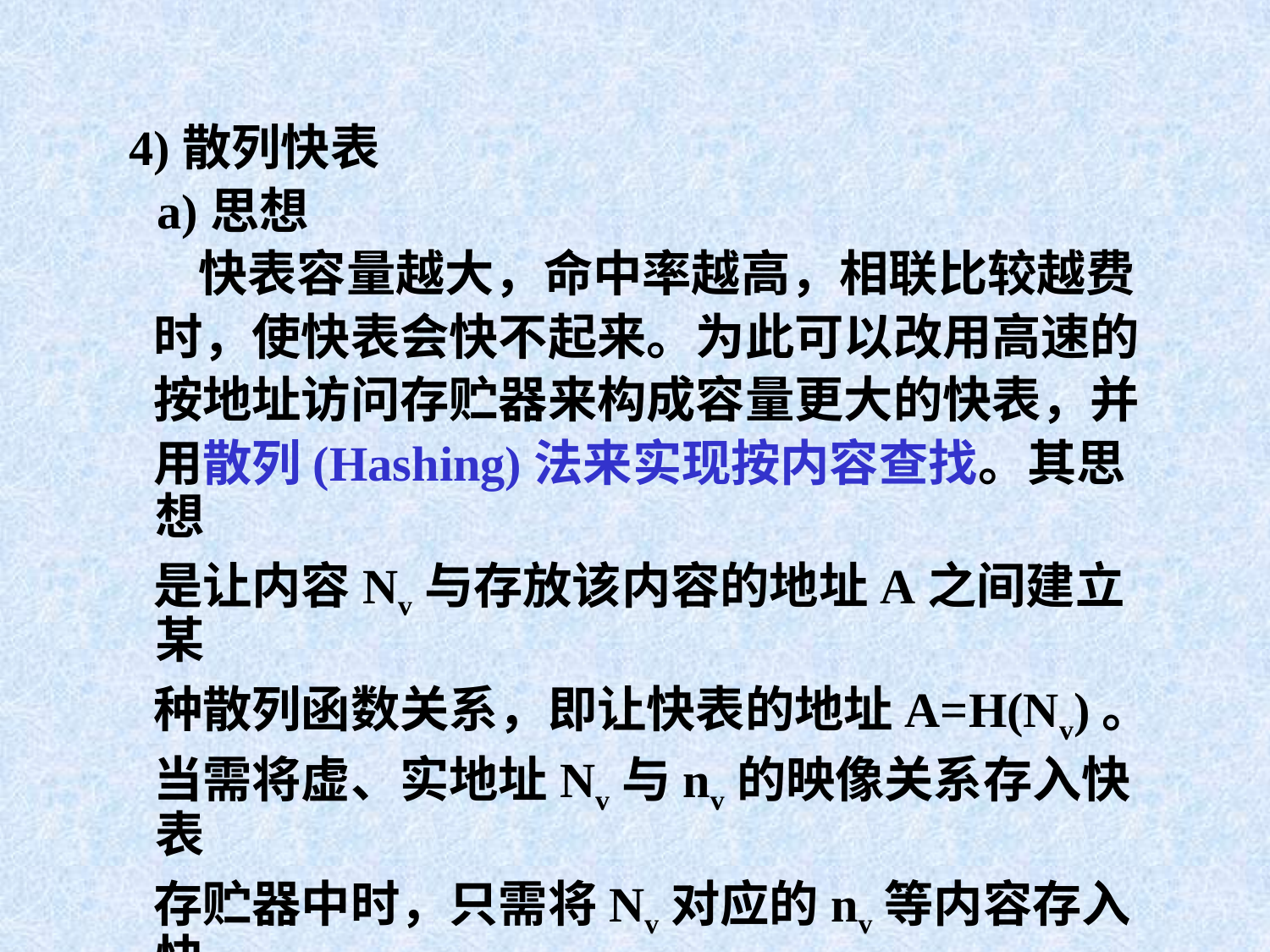

4)散列快表
    a)思想
       快表容量越大，命中率越高，相联比较越费
   时，使快表会快不起来。为此可以改用高速的
   按地址访问存贮器来构成容量更大的快表，并
   用散列(Hashing)法来实现按内容查找。其思想
   是让内容Nv与存放该内容的地址A之间建立某
   种散列函数关系，即让快表的地址A=H(Nv)。
   当需将虚、实地址Nv与nv的映像关系存入快表
   存贮器中时，只需将Nv对应的nv等内容存入快
   表寄存器的A=H(Nv)单元即可。